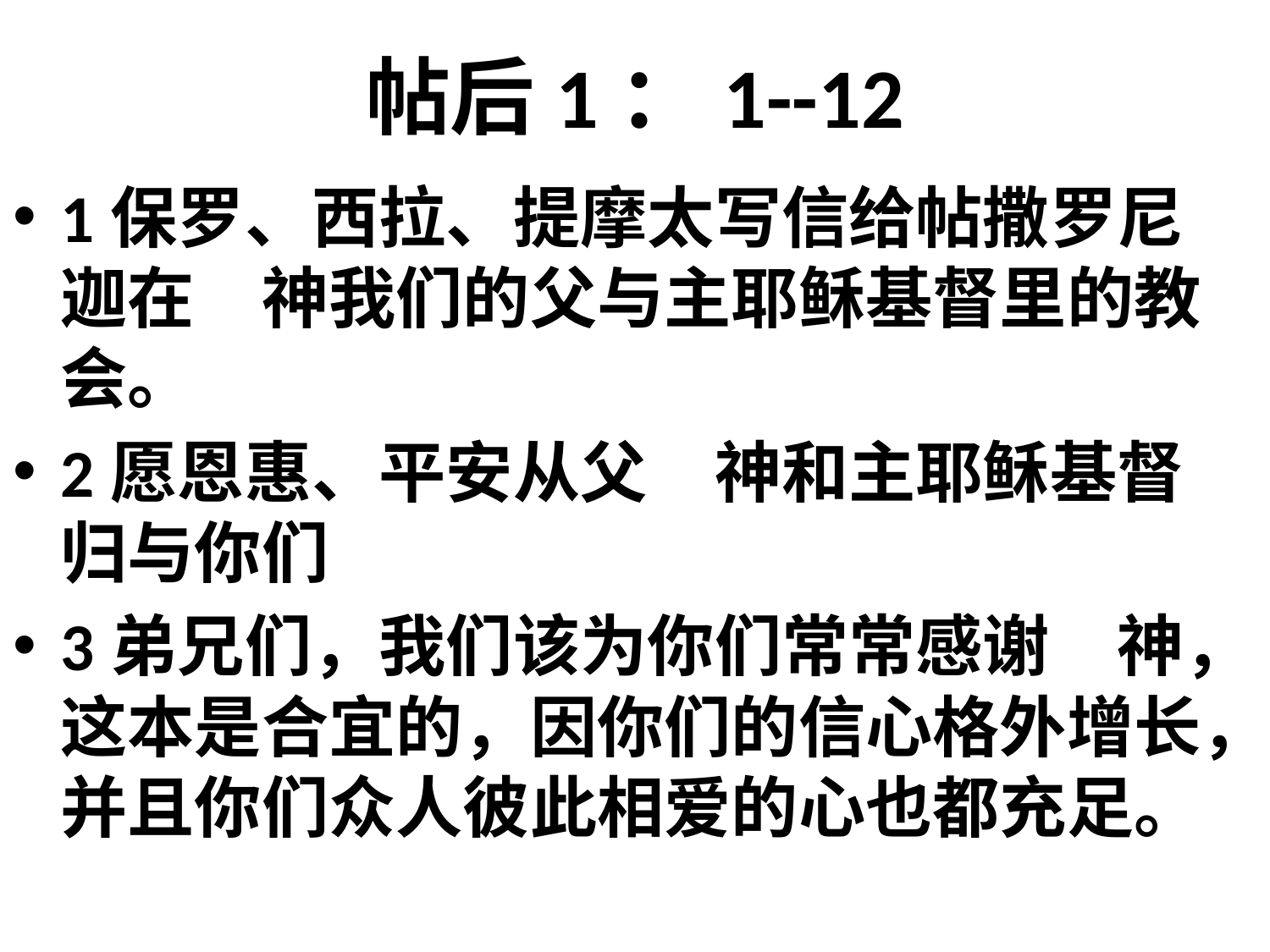

# 帖后1：1--12
1保罗、西拉、提摩太写信给帖撒罗尼迦在　神我们的父与主耶稣基督里的教会。
2愿恩惠、平安从父　神和主耶稣基督归与你们
3弟兄们，我们该为你们常常感谢　神，这本是合宜的，因你们的信心格外增长，并且你们众人彼此相爱的心也都充足。